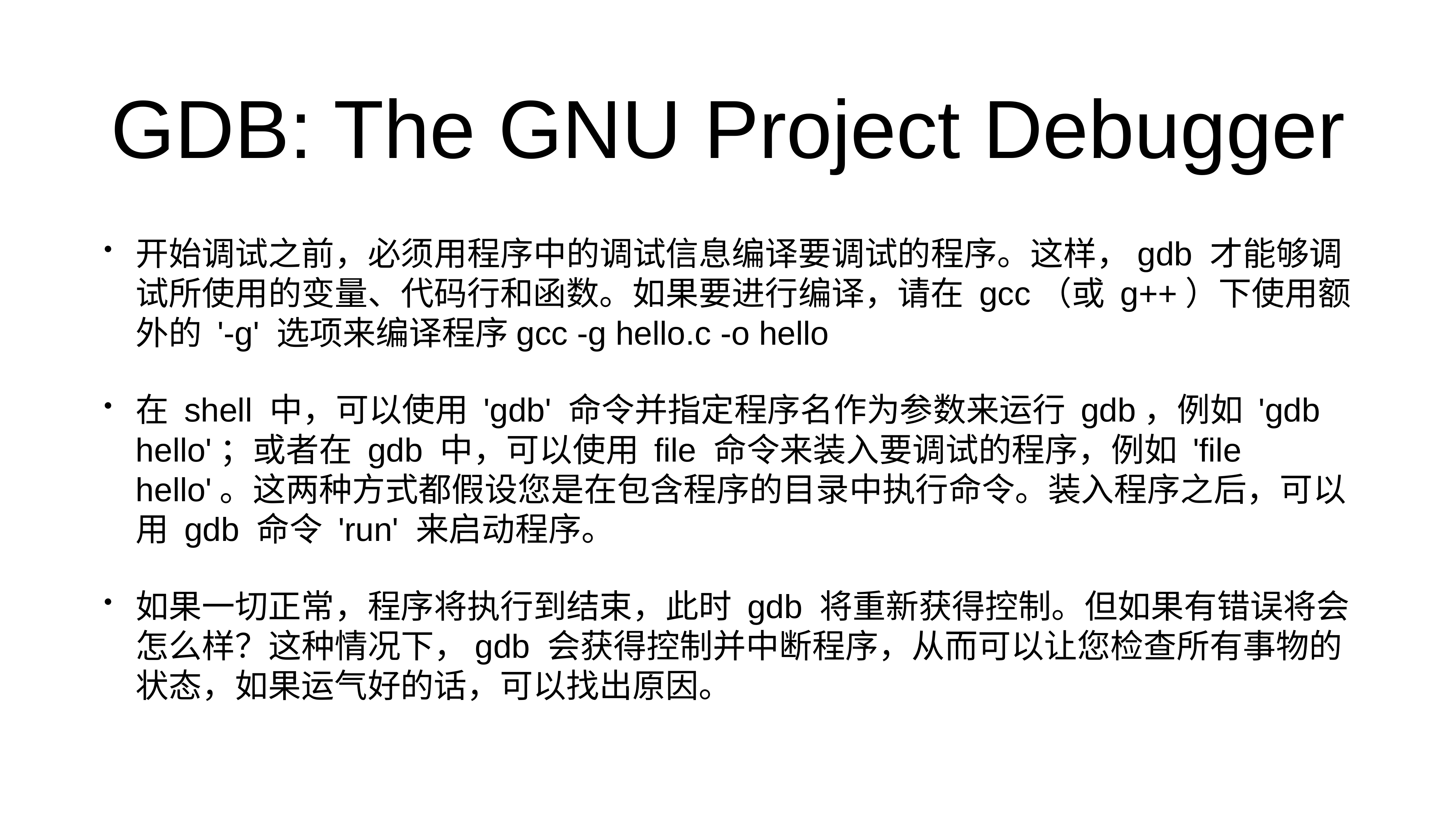

# GDB: The GNU Project Debugger
开始调试之前，必须用程序中的调试信息编译要调试的程序。这样，gdb 才能够调试所使用的变量、代码行和函数。如果要进行编译，请在 gcc（或 g++）下使用额外的 '-g' 选项来编译程序gcc -g hello.c -o hello
在 shell 中，可以使用 'gdb' 命令并指定程序名作为参数来运行 gdb，例如 'gdb hello'；或者在 gdb 中，可以使用 file 命令来装入要调试的程序，例如 'file hello'。这两种方式都假设您是在包含程序的目录中执行命令。装入程序之后，可以用 gdb 命令 'run' 来启动程序。
如果一切正常，程序将执行到结束，此时 gdb 将重新获得控制。但如果有错误将会怎么样？这种情况下，gdb 会获得控制并中断程序，从而可以让您检查所有事物的状态，如果运气好的话，可以找出原因。